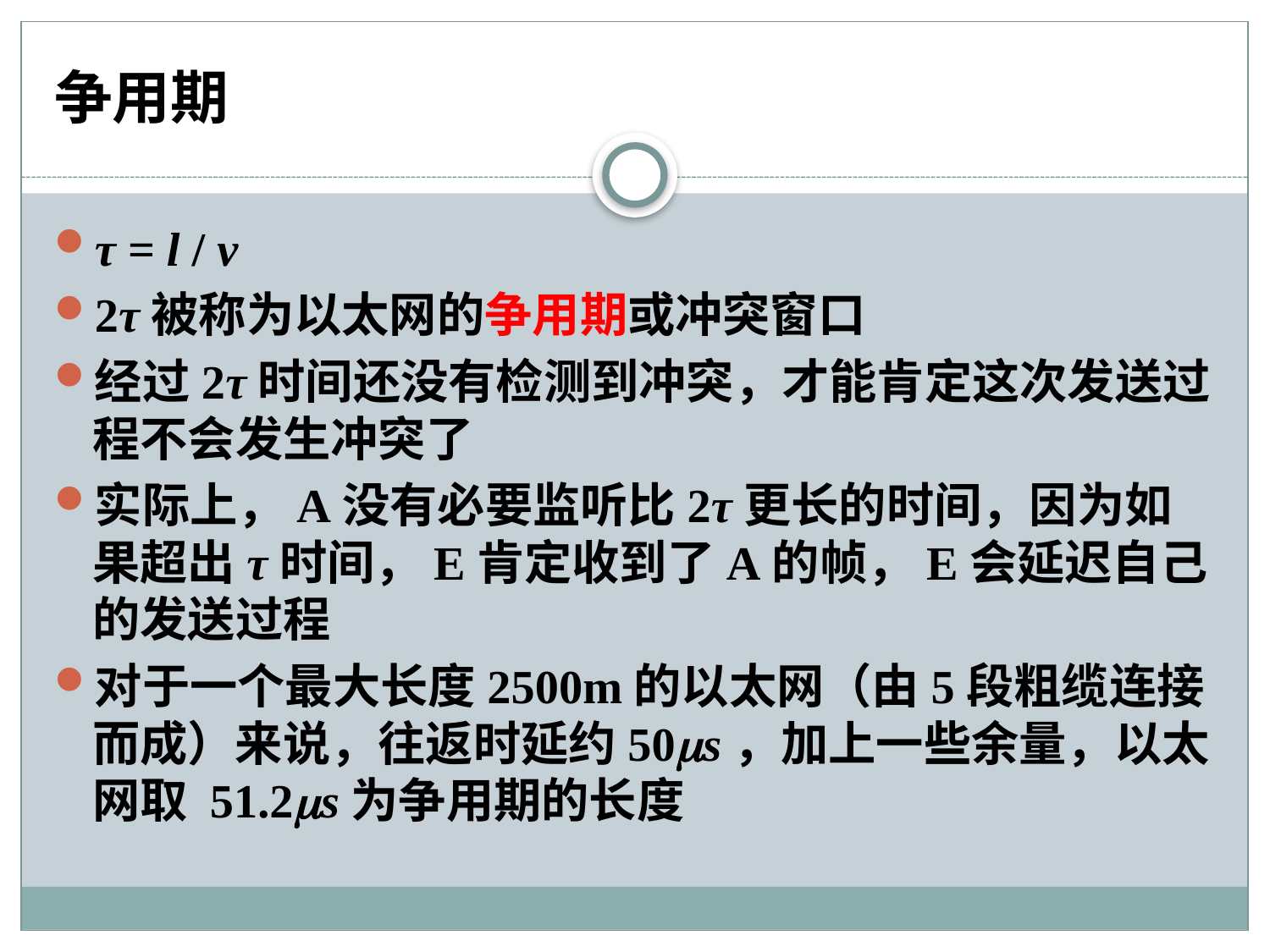

# 争用期
τ = l / v
2τ被称为以太网的争用期或冲突窗口
经过2τ时间还没有检测到冲突，才能肯定这次发送过程不会发生冲突了
实际上，A没有必要监听比2τ更长的时间，因为如果超出τ时间，E肯定收到了A的帧，E会延迟自己的发送过程
对于一个最大长度2500m的以太网（由5段粗缆连接而成）来说，往返时延约50μs，加上一些余量，以太网取 51.2μs为争用期的长度